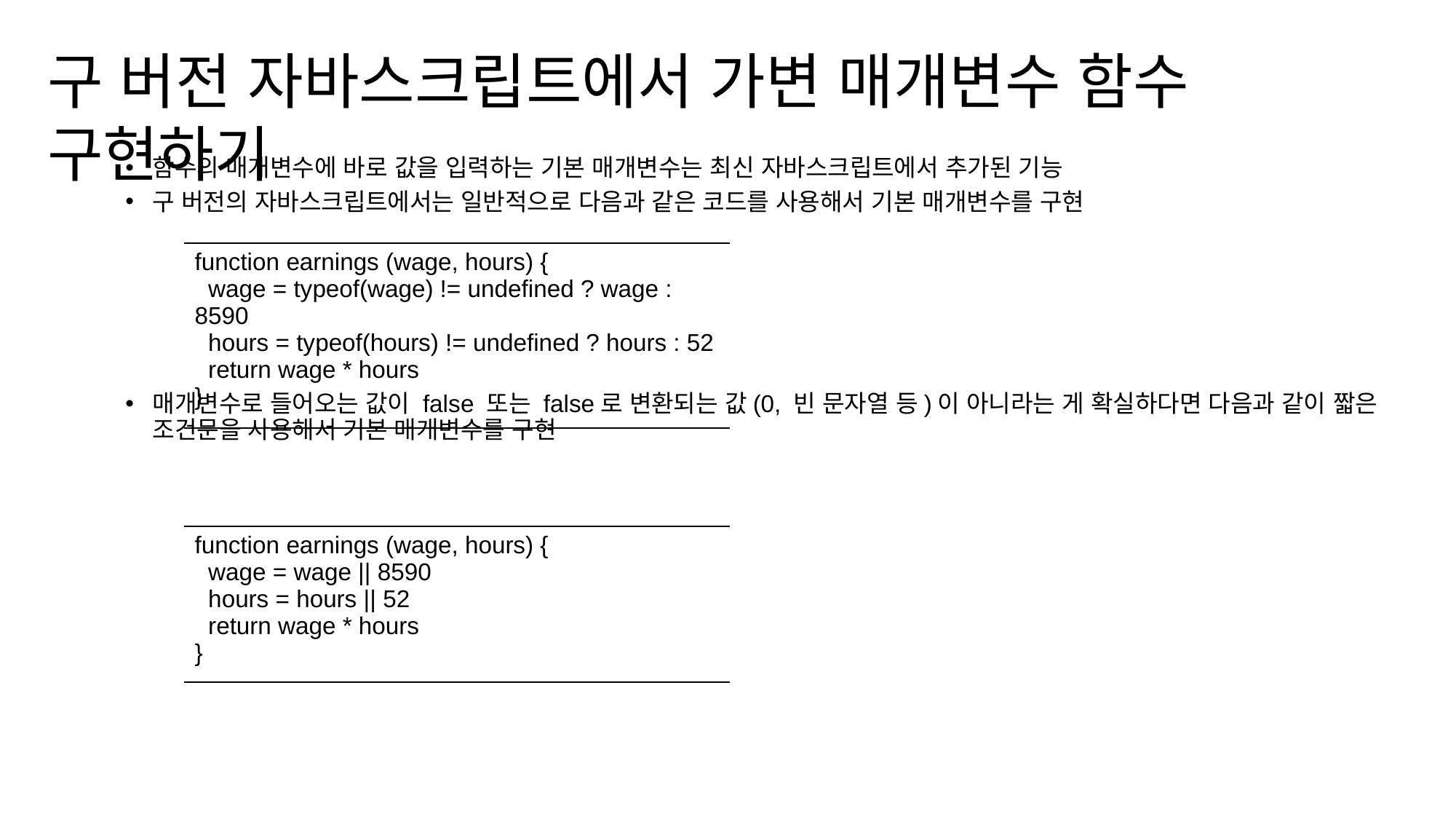

구 버전 자바스크립트에서 가변 매개변수 함수 구현하기
함수의 매개변수에 바로 값을 입력하는 기본 매개변수는 최신 자바스크립트에서 추가된 기능
구 버전의 자바스크립트에서는 일반적으로 다음과 같은 코드를 사용해서 기본 매개변수를 구현

매개변수로 들어오는 값이 false 또는 false로 변환되는 값(0, 빈 문자열 등)이 아니라는 게 확실하다면 다음과 같이 짧은 조건문을 사용해서 기본 매개변수를 구현
| function earnings (wage, hours) { wage = typeof(wage) != undefined ? wage : 8590 hours = typeof(hours) != undefined ? hours : 52 return wage \* hours } |
| --- |
| function earnings (wage, hours) { wage = wage || 8590 hours = hours || 52 return wage \* hours } |
| --- |